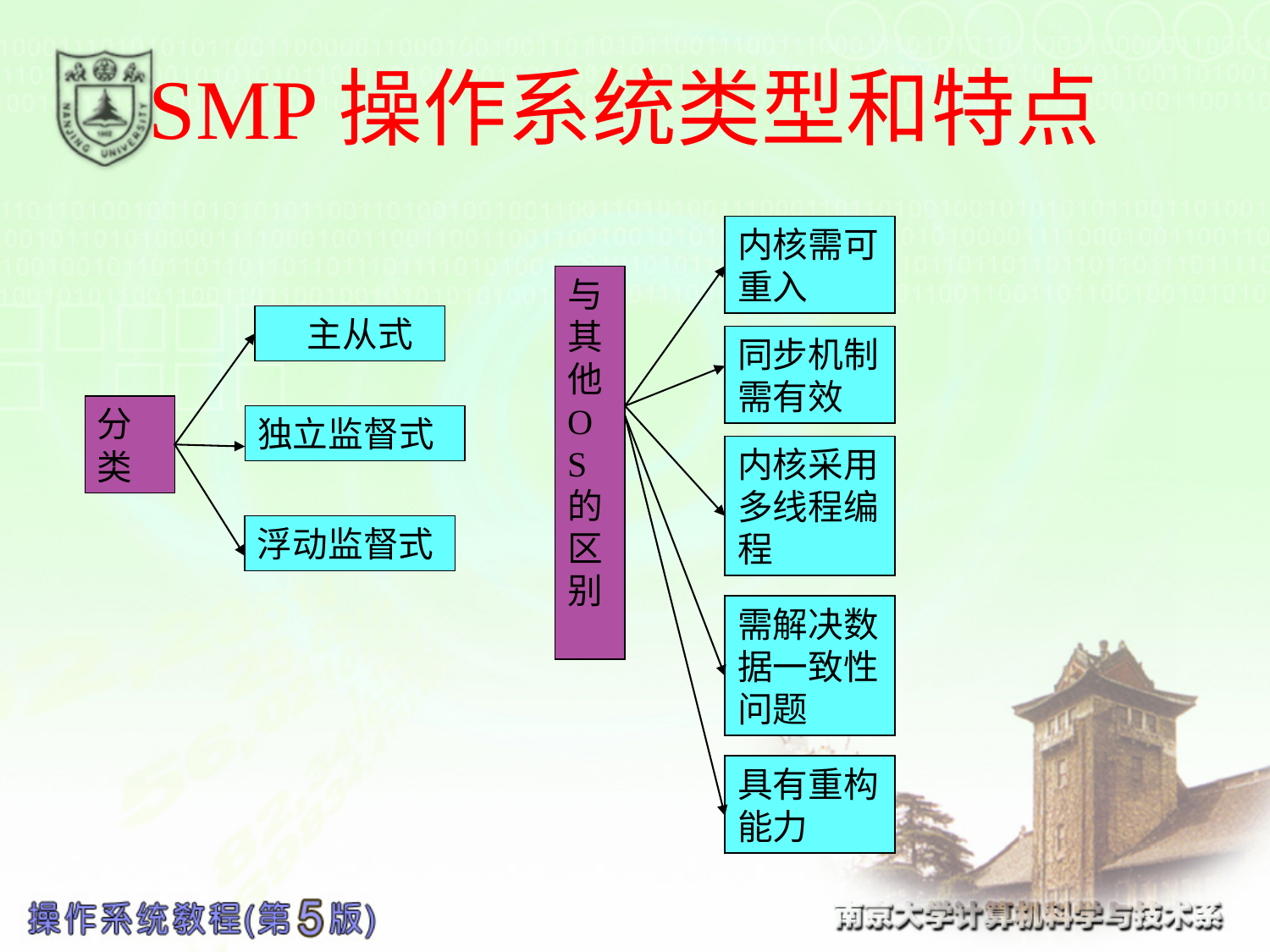

# SMP操作系统类型和特点
内核需可重入
与其他
O
S
的区别

    主从式
同步机制需有效
分类
独立监督式
内核采用多线程编程
浮动监督式
需解决数据一致性问题
具有重构能力